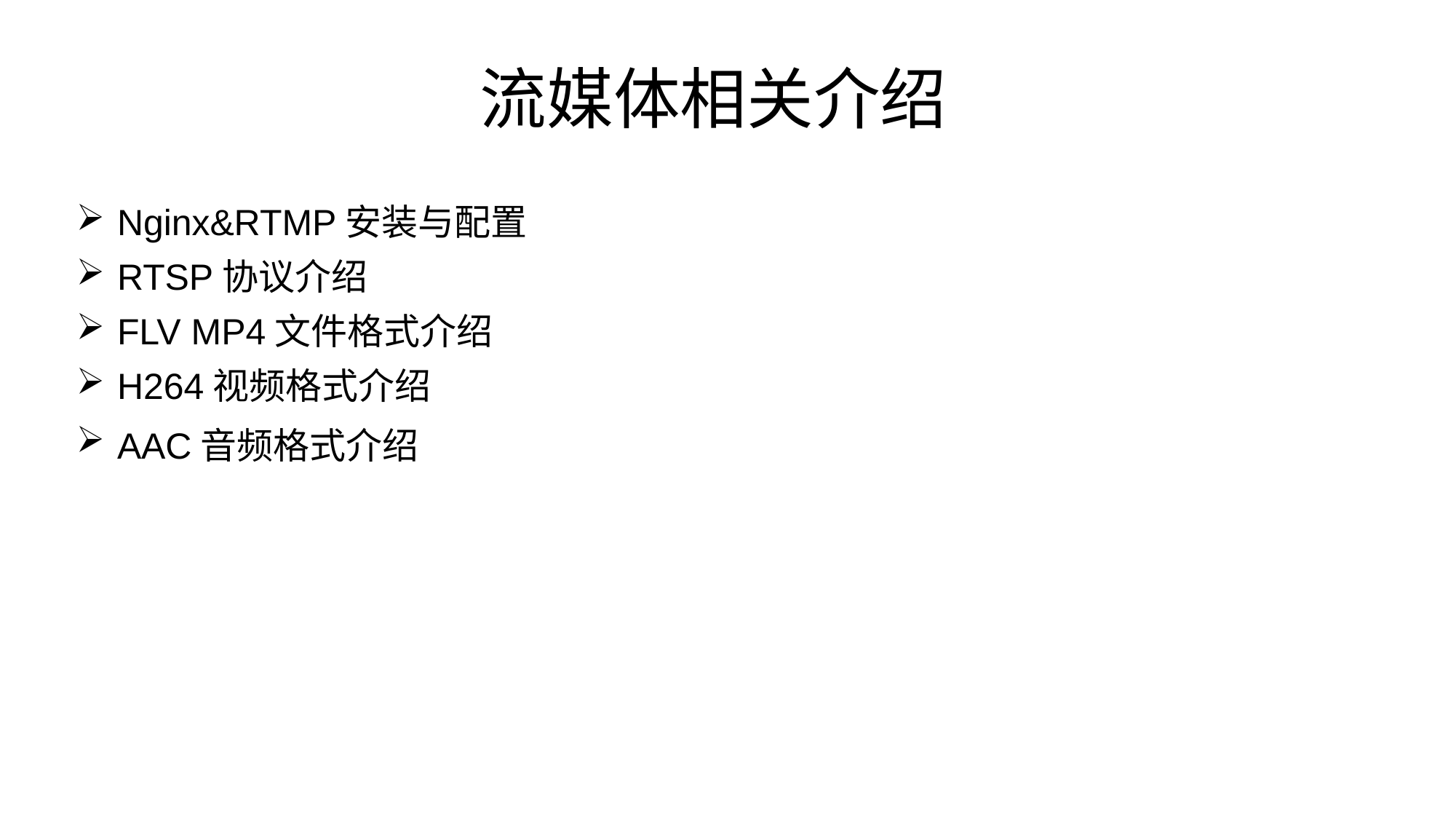

# 流媒体相关介绍
Nginx&RTMP安装与配置
RTSP协议介绍
FLV MP4文件格式介绍
H264视频格式介绍
AAC音频格式介绍